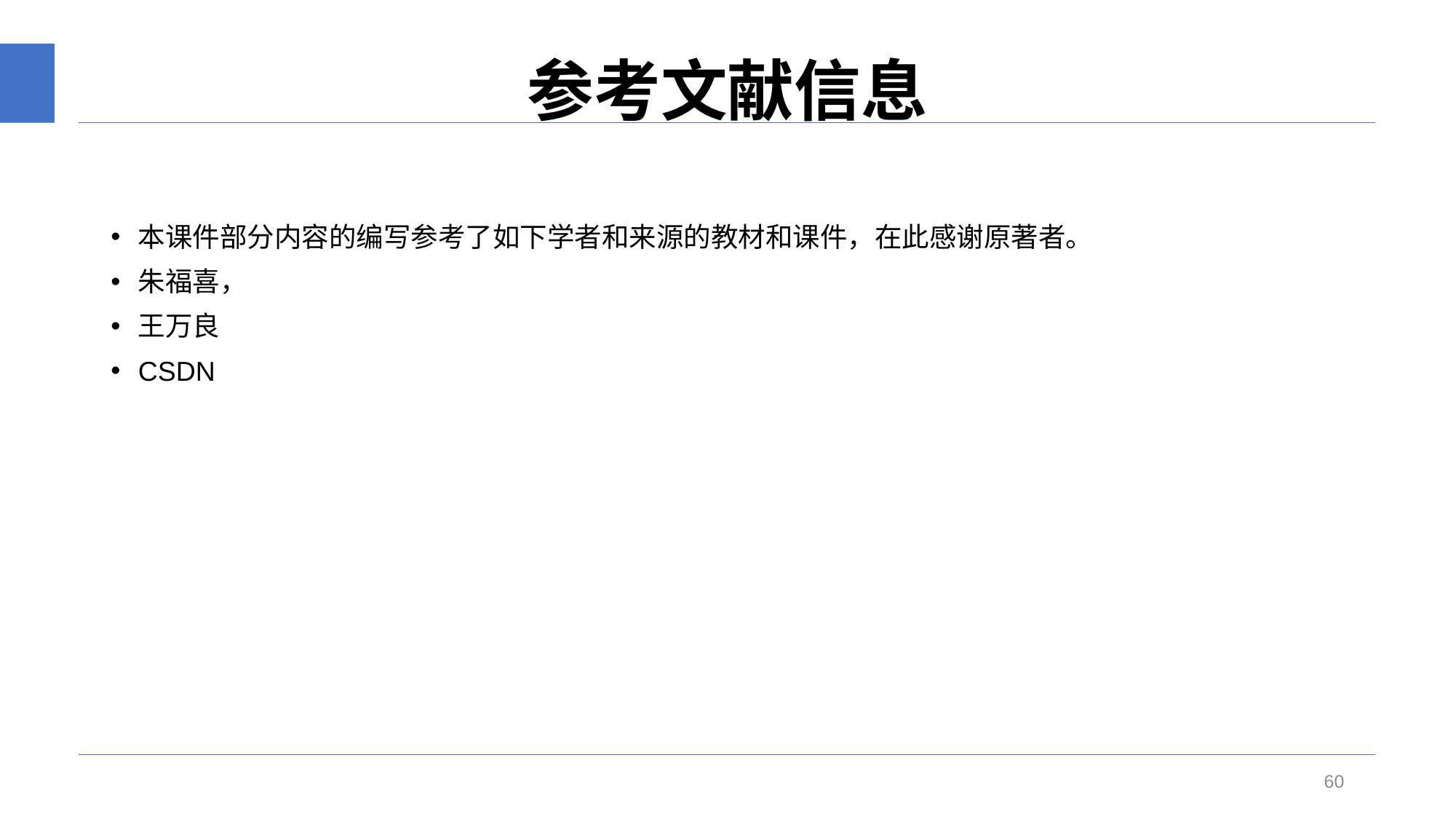

# 参考文献信息
本课件部分内容的编写参考了如下学者和来源的教材和课件，在此感谢原著者。
朱福喜，
王万良
CSDN
60